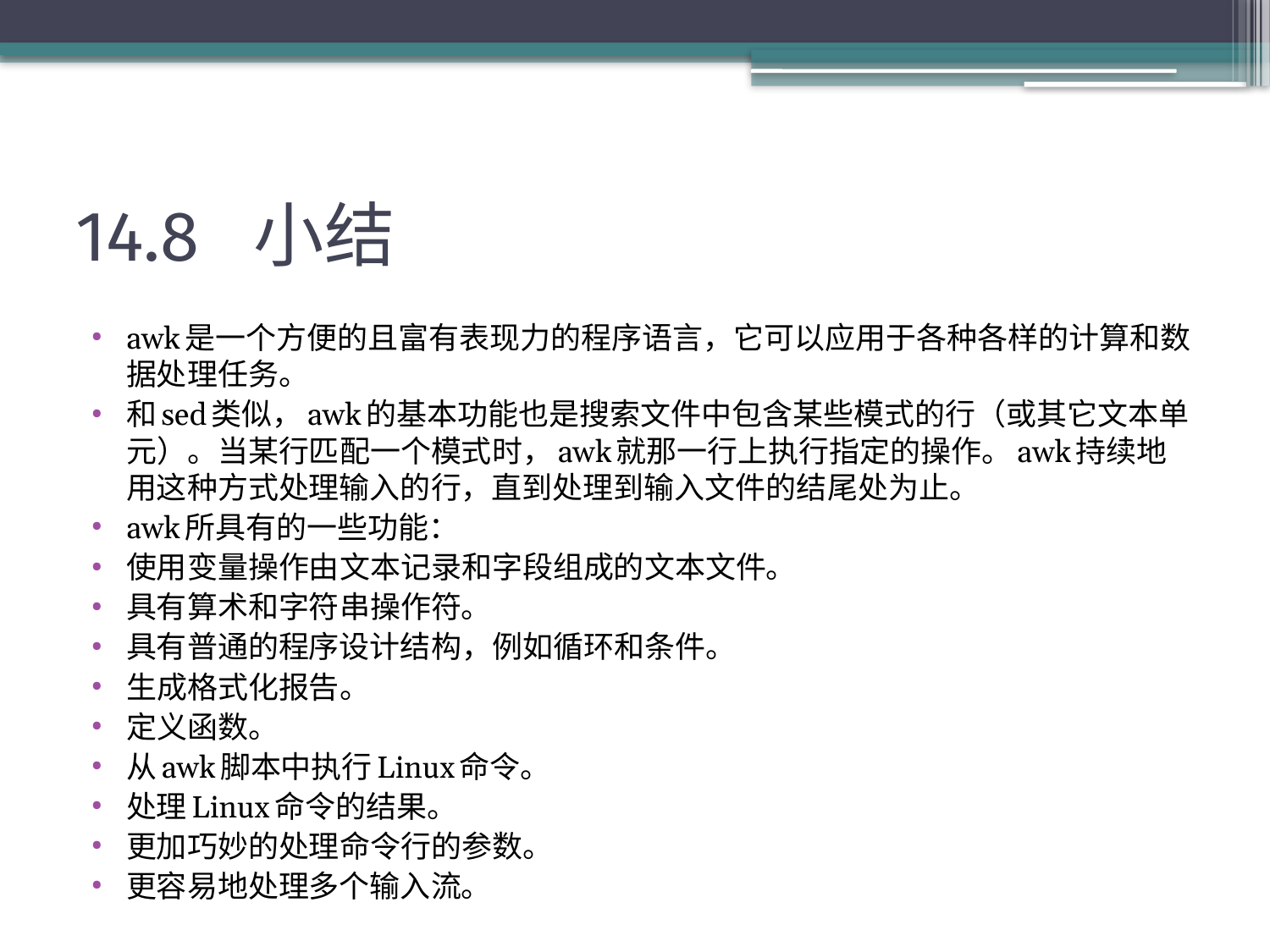

# 14.8  小结
awk是一个方便的且富有表现力的程序语言，它可以应用于各种各样的计算和数据处理任务。
和sed类似，awk的基本功能也是搜索文件中包含某些模式的行（或其它文本单元）。当某行匹配一个模式时，awk就那一行上执行指定的操作。awk持续地用这种方式处理输入的行，直到处理到输入文件的结尾处为止。
awk所具有的一些功能：
使用变量操作由文本记录和字段组成的文本文件。
具有算术和字符串操作符。
具有普通的程序设计结构，例如循环和条件。
生成格式化报告。
定义函数。
从awk脚本中执行Linux命令。
处理Linux命令的结果。
更加巧妙的处理命令行的参数。
更容易地处理多个输入流。